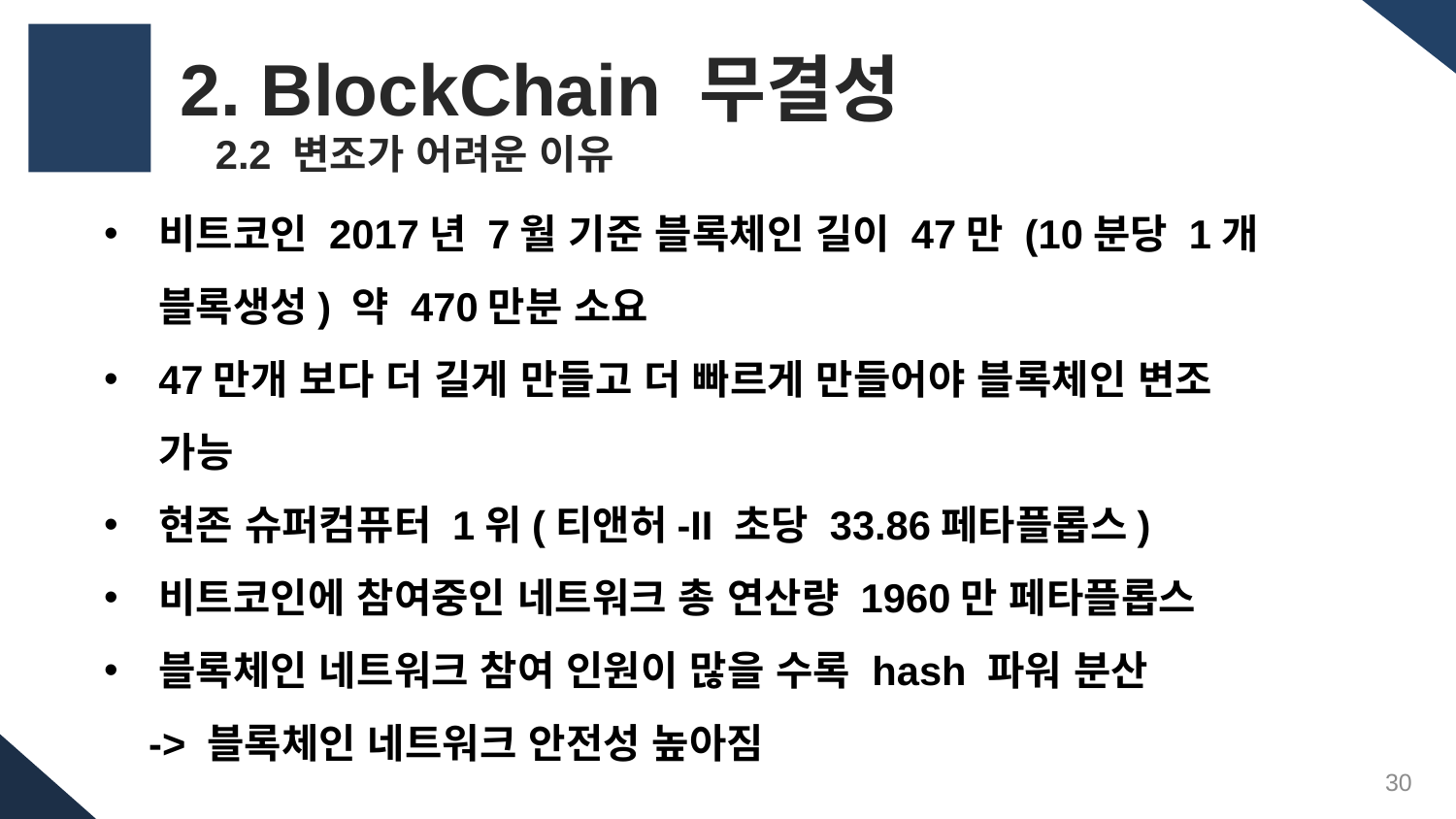

2. BlockChain 무결성

  2.2 변조가 어려운 이유
비트코인 2017년 7월 기준 블록체인 길이 47만 (10분당 1개 블록생성) 약 470만분 소요
47만개 보다 더 길게 만들고 더 빠르게 만들어야 블록체인 변조
    가능
현존 슈퍼컴퓨터 1위(티앤허-II 초당 33.86페타플롭스)
비트코인에 참여중인 네트워크 총 연산량 1960만 페타플롭스
블록체인 네트워크 참여 인원이 많을 수록 hash 파워 분산
    -> 블록체인 네트워크 안전성 높아짐

30